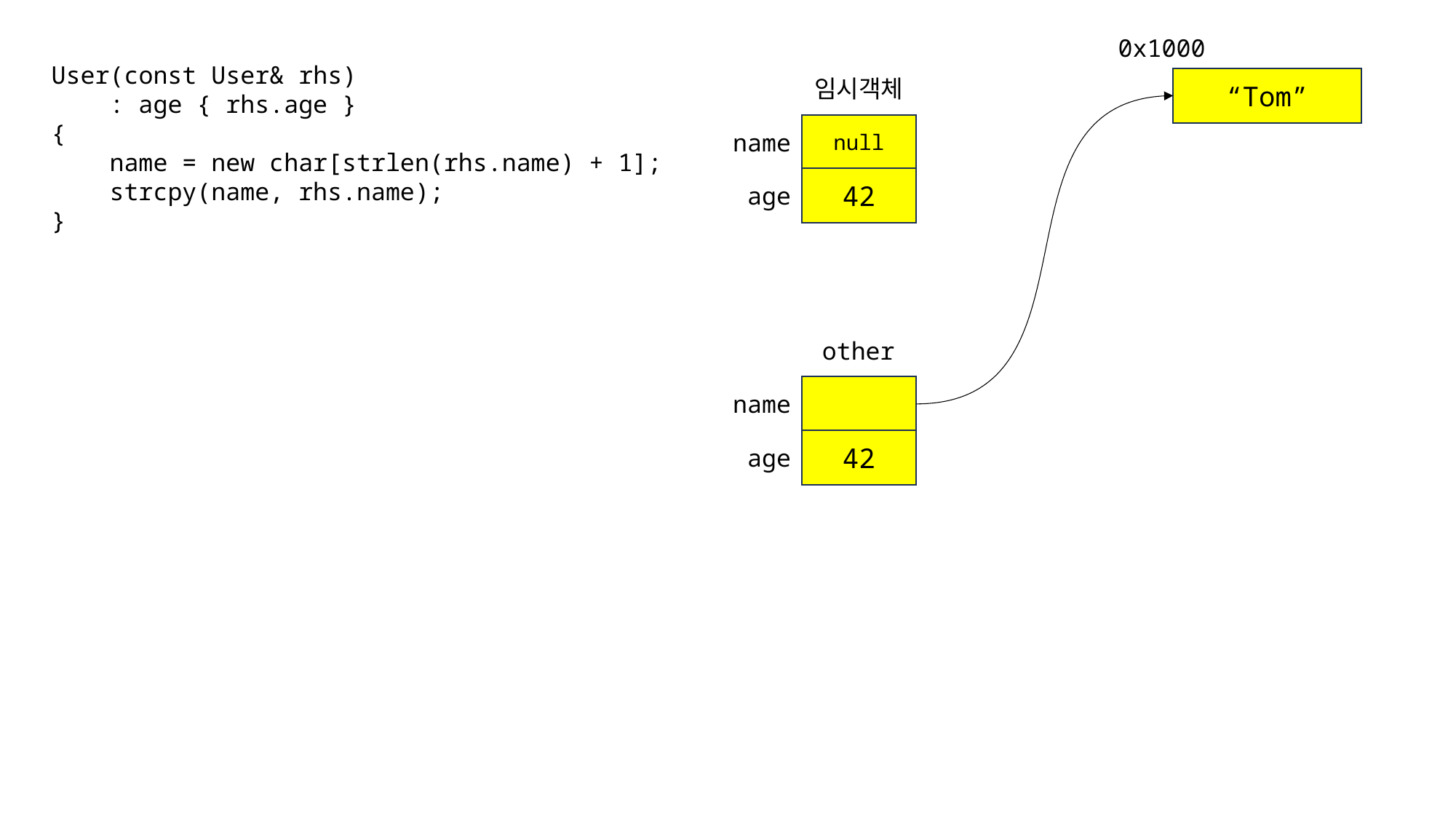

0x1000
    User(const User& rhs)
        : age { rhs.age }
    {
        name = new char[strlen(rhs.name) + 1];
        strcpy(name, rhs.name);
    }
임시객체
“Tom”
null
name
42
age
other

name
42
age